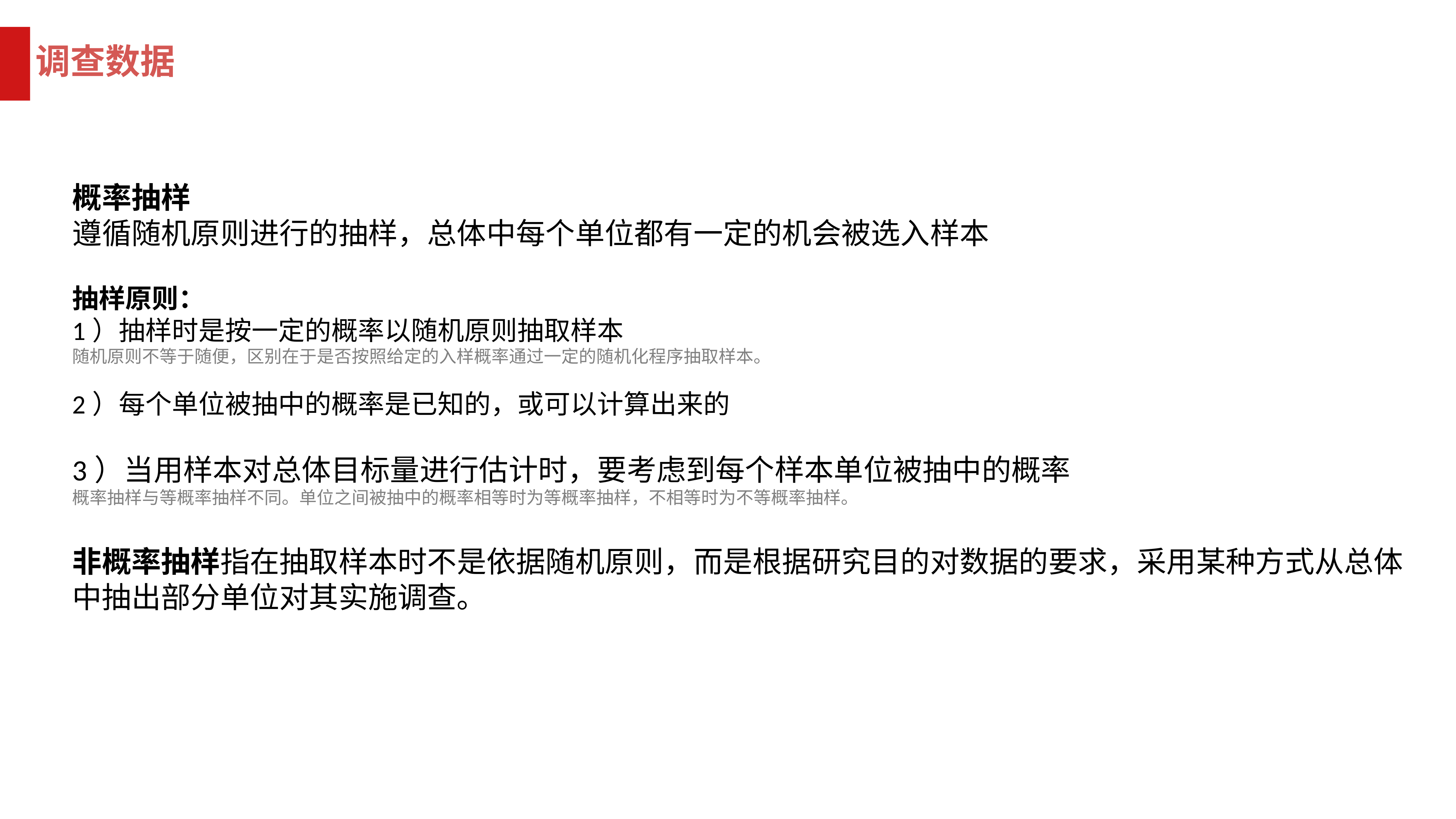

调查数据
概率抽样
遵循随机原则进行的抽样，总体中每个单位都有一定的机会被选入样本

抽样原则：
1）抽样时是按一定的概率以随机原则抽取样本
随机原则不等于随便，区别在于是否按照给定的入样概率通过一定的随机化程序抽取样本。

2）每个单位被抽中的概率是已知的，或可以计算出来的

3）当用样本对总体目标量进行估计时，要考虑到每个样本单位被抽中的概率
概率抽样与等概率抽样不同。单位之间被抽中的概率相等时为等概率抽样，不相等时为不等概率抽样。

非概率抽样指在抽取样本时不是依据随机原则，而是根据研究目的对数据的要求，采用某种方式从总体中抽出部分单位对其实施调查。
26